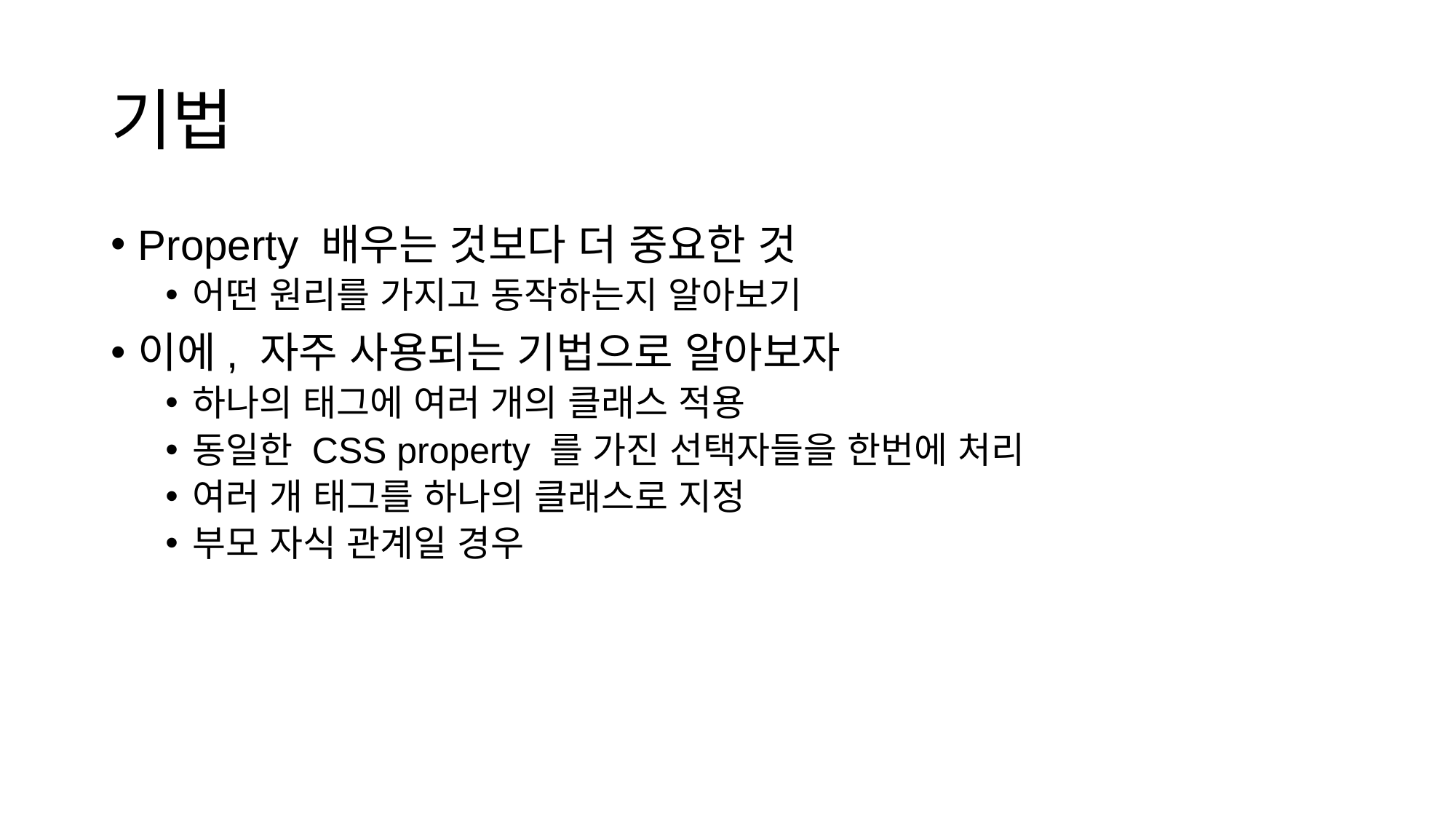

# 기법
Property 배우는 것보다 더 중요한 것
어떤 원리를 가지고 동작하는지 알아보기
이에, 자주 사용되는 기법으로 알아보자
하나의 태그에 여러 개의 클래스 적용
동일한 CSS property 를 가진 선택자들을 한번에 처리
여러 개 태그를 하나의 클래스로 지정
부모 자식 관계일 경우